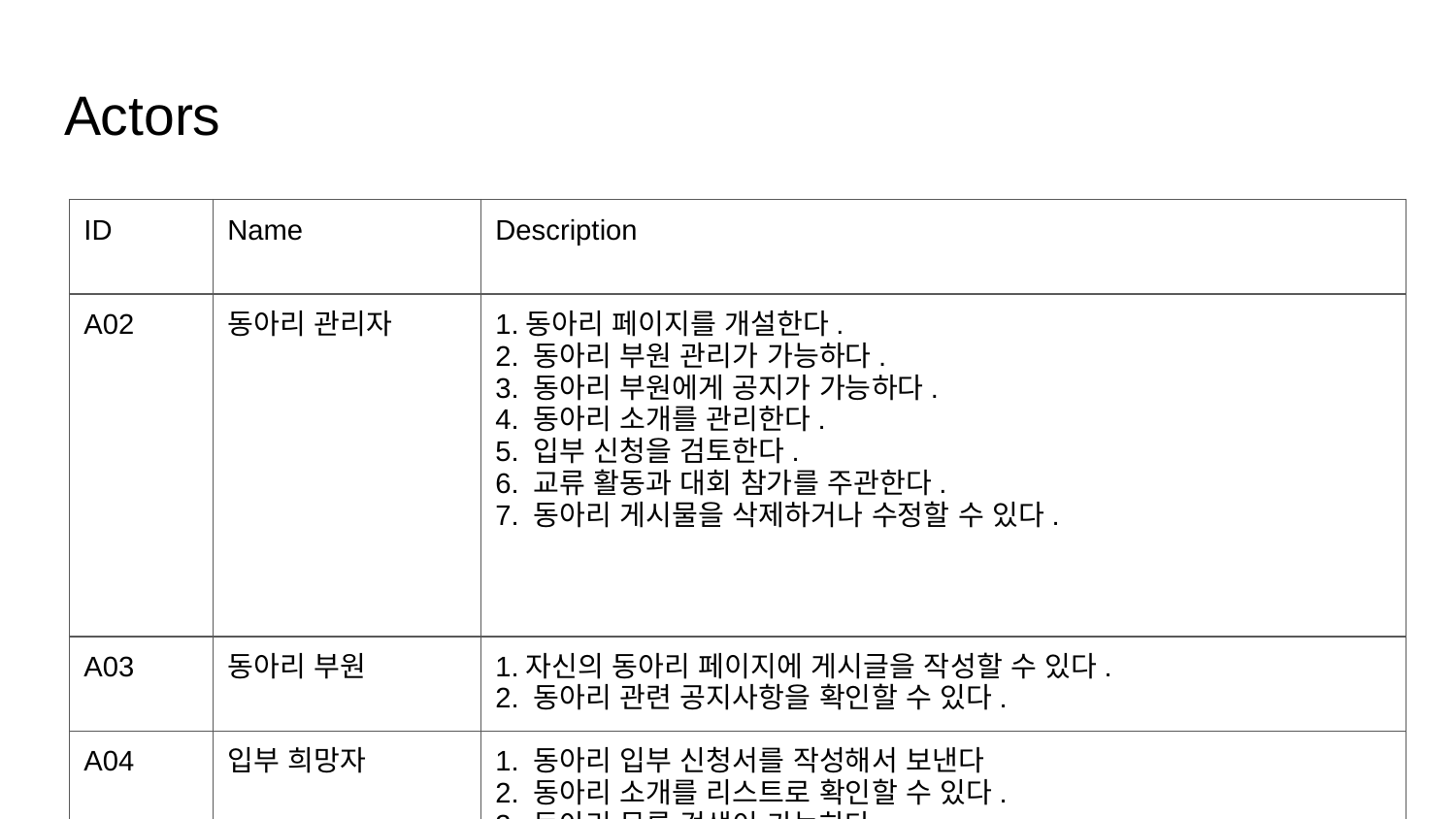

# Actors
| ID | Name | Description |
| --- | --- | --- |
| A02 | 동아리 관리자 | 1.동아리 페이지를 개설한다. 2. 동아리 부원 관리가 가능하다. 3. 동아리 부원에게 공지가 가능하다. 4. 동아리 소개를 관리한다. 5. 입부 신청을 검토한다. 6. 교류 활동과 대회 참가를 주관한다. 7. 동아리 게시물을 삭제하거나 수정할 수 있다. |
| A03 | 동아리 부원 | 1.자신의 동아리 페이지에 게시글을 작성할 수 있다. 2. 동아리 관련 공지사항을 확인할 수 있다. |
| A04 | 입부 희망자 | 1. 동아리 입부 신청서를 작성해서 보낸다 2. 동아리 소개를 리스트로 확인할 수 있다. 3. 동아리 목록 검색이 가능하다. |
| A01 | 플랫폼 관리자 | 1.플랫폼 내 전체 게시글과 소개를 수정할 수 있다 2. 플랫폼 내 부적절 게시글을 삭제할 수 있다 |
|  |  |  |